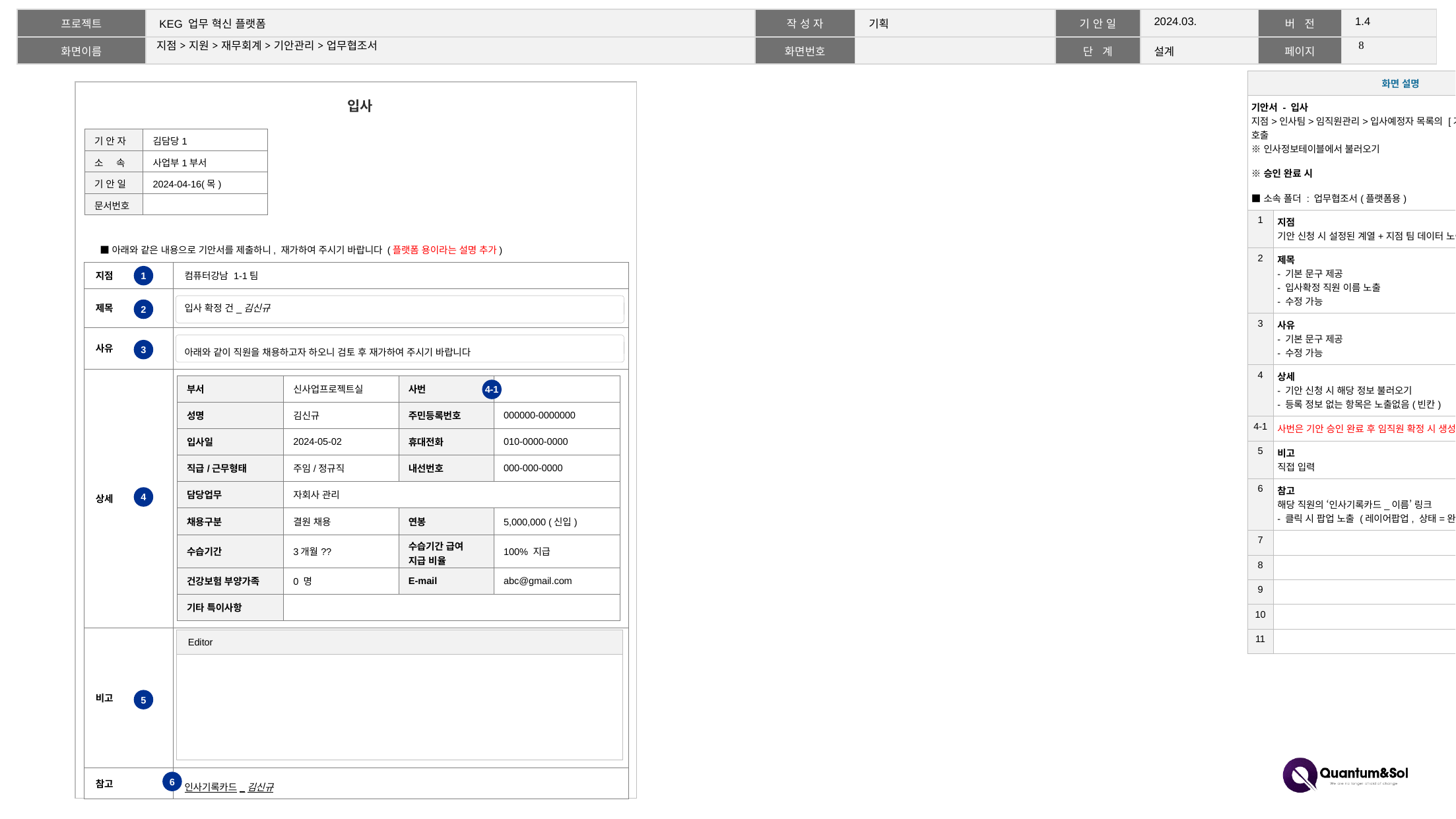

8

# 지점>지원>재무회계>기안관리>업무협조서
| 화면 설명 |  |
| --- | --- |
| 기안서 - 입사 지점>인사팀>임직원관리>입사예정자 목록의 [기안] 버튼 클릭했을 때 호출 ※인사정보테이블에서 불러오기 ※승인 완료 시 ■소속 폴더 : 업무협조서(플랫폼용) |  |
| 1 | 지점 기안 신청 시 설정된 계열+지점 팀 데이터 노출 |
| 2 | 제목 - 기본 문구 제공 - 입사확정 직원 이름 노출 - 수정 가능 |
| 3 | 사유 - 기본 문구 제공 - 수정 가능 |
| 4 | 상세 - 기안 신청 시 해당 정보 불러오기 - 등록 정보 없는 항목은 노출없음(빈칸) |
| 4-1 | 사번은 기안 승인 완료 후 임직원 확정 시 생성 |
| 5 | 비고 직접 입력 |
| 6 | 참고 해당 직원의 ‘인사기록카드\_이름’ 링크 - 클릭 시 팝업 노출 (레이어팝업, 상태=완료) |
| 7 |  |
| 8 |  |
| 9 |  |
| 10 |  |
| 11 |  |
입사
| 기 안 자 | 김담당1 |
| --- | --- |
| 소 속 | 사업부1부서 |
| 기 안 일 | 2024-04-16(목) |
| 문서번호 |  |
■아래와 같은 내용으로 기안서를 제출하니, 재가하여 주시기 바랍니다 (플랫폼 용이라는 설명 추가)
| 지점 | 컴퓨터강남 1-1팀 |
| --- | --- |
| 제목 | 입사 확정 건\_김신규 |
| 사유 | 아래와 같이 직원을 채용하고자 하오니 검토 후 재가하여 주시기 바랍니다 |
| 상세 |  |
| 비고 |  |
| 참고 | 인사기록카드\_김신규 |
1

2

3
| 부서 | 신사업프로젝트실 | 사번 |  |
| --- | --- | --- | --- |
| 성명 | 김신규 | 주민등록번호 | 000000-0000000 |
| 입사일 | 2024-05-02 | 휴대전화 | 010-0000-0000 |
| 직급/근무형태 | 주임/정규직 | 내선번호 | 000-000-0000 |
| 담당업무 | 자회사 관리 |  |  |
| 채용구분 | 결원 채용 | 연봉 | 5,000,000 (신입) |
| 수습기간 | 3개월?? | 수습기간 급여 지급 비율 | 100% 지급 |
| 건강보험 부양가족 | 0 명 | E-mail | abc@gmail.com |
| 기타 특이사항 |  |  |  |
4-1
4

Editor
5
6